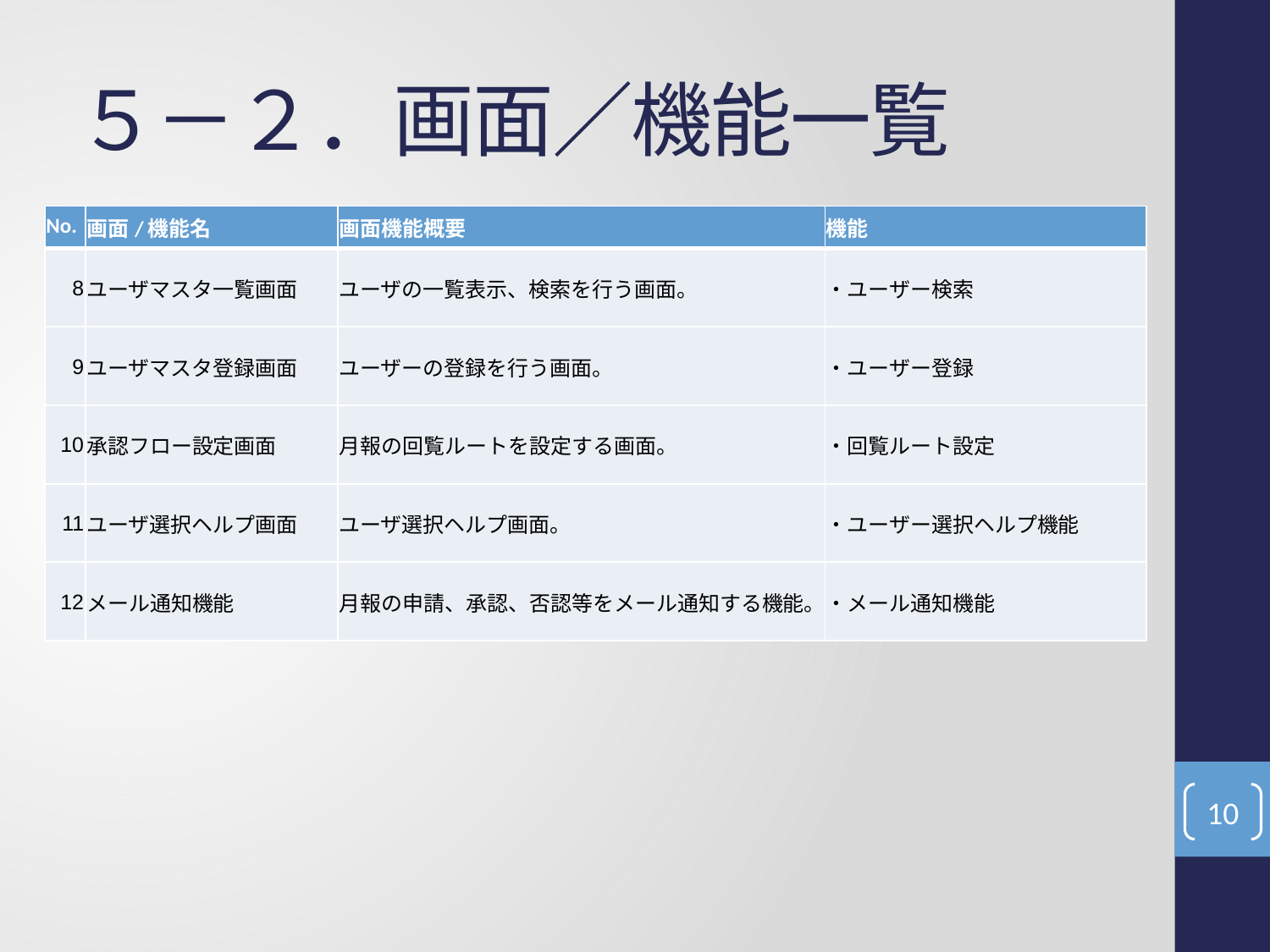

# ５－２．画面／機能一覧
| No. | 画面/機能名 | 画面機能概要 | 機能 |
| --- | --- | --- | --- |
| 8 | ユーザマスタ一覧画面 | ユーザの一覧表示、検索を行う画面。 | ・ユーザー検索 |
| 9 | ユーザマスタ登録画面 | ユーザーの登録を行う画面。 | ・ユーザー登録 |
| 10 | 承認フロー設定画面 | 月報の回覧ルートを設定する画面。 | ・回覧ルート設定 |
| 11 | ユーザ選択ヘルプ画面 | ユーザ選択ヘルプ画面。 | ・ユーザー選択ヘルプ機能 |
| 12 | メール通知機能 | 月報の申請、承認、否認等をメール通知する機能。 | ・メール通知機能 |
10